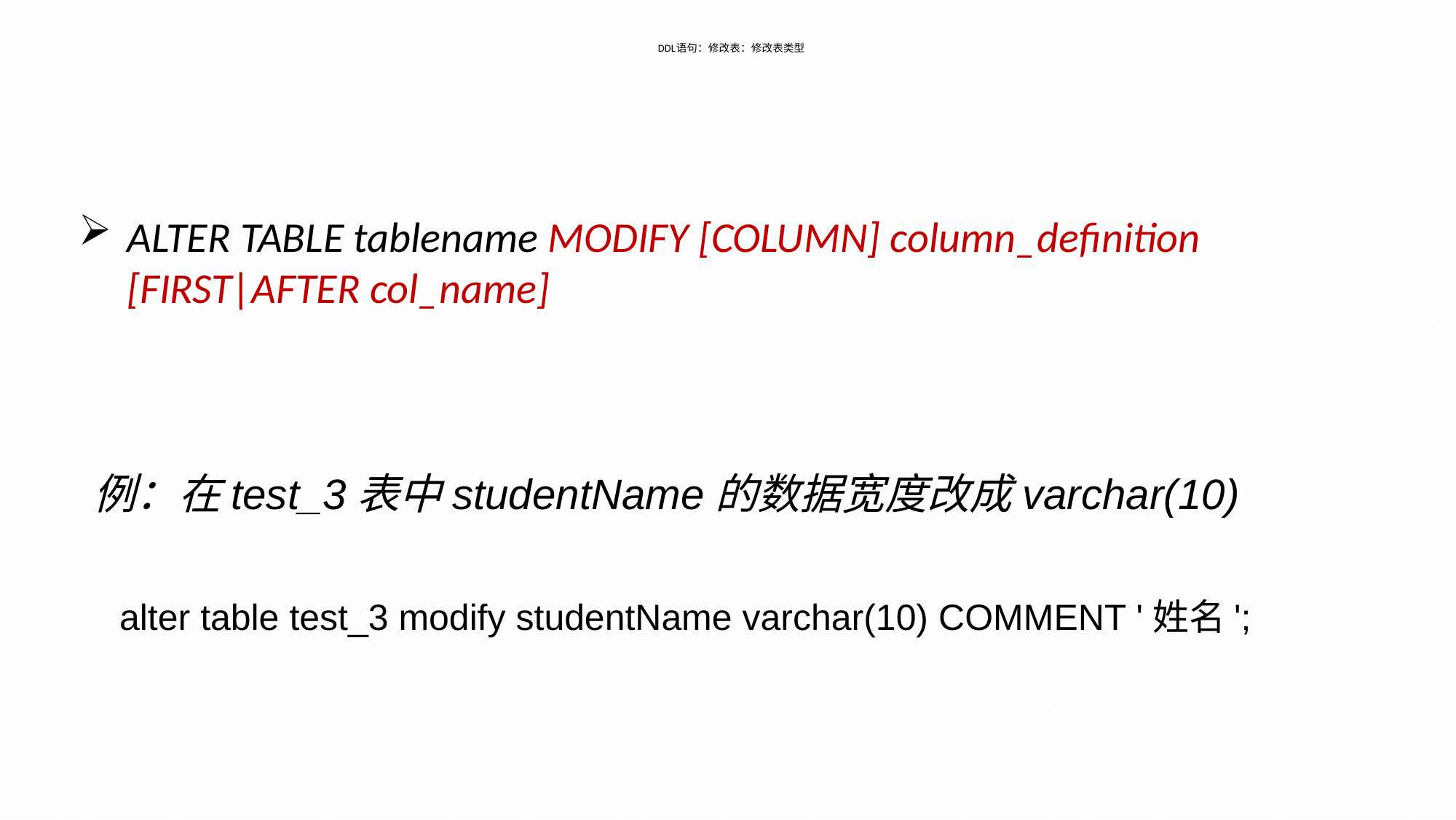

# DDL语句：修改表：修改表类型
ALTER TABLE tablename MODIFY [COLUMN] column_definition [FIRST|AFTER col_name]
例：在test_3表中studentName的数据宽度改成varchar(10)
alter table test_3 modify studentName varchar(10) COMMENT '姓名';